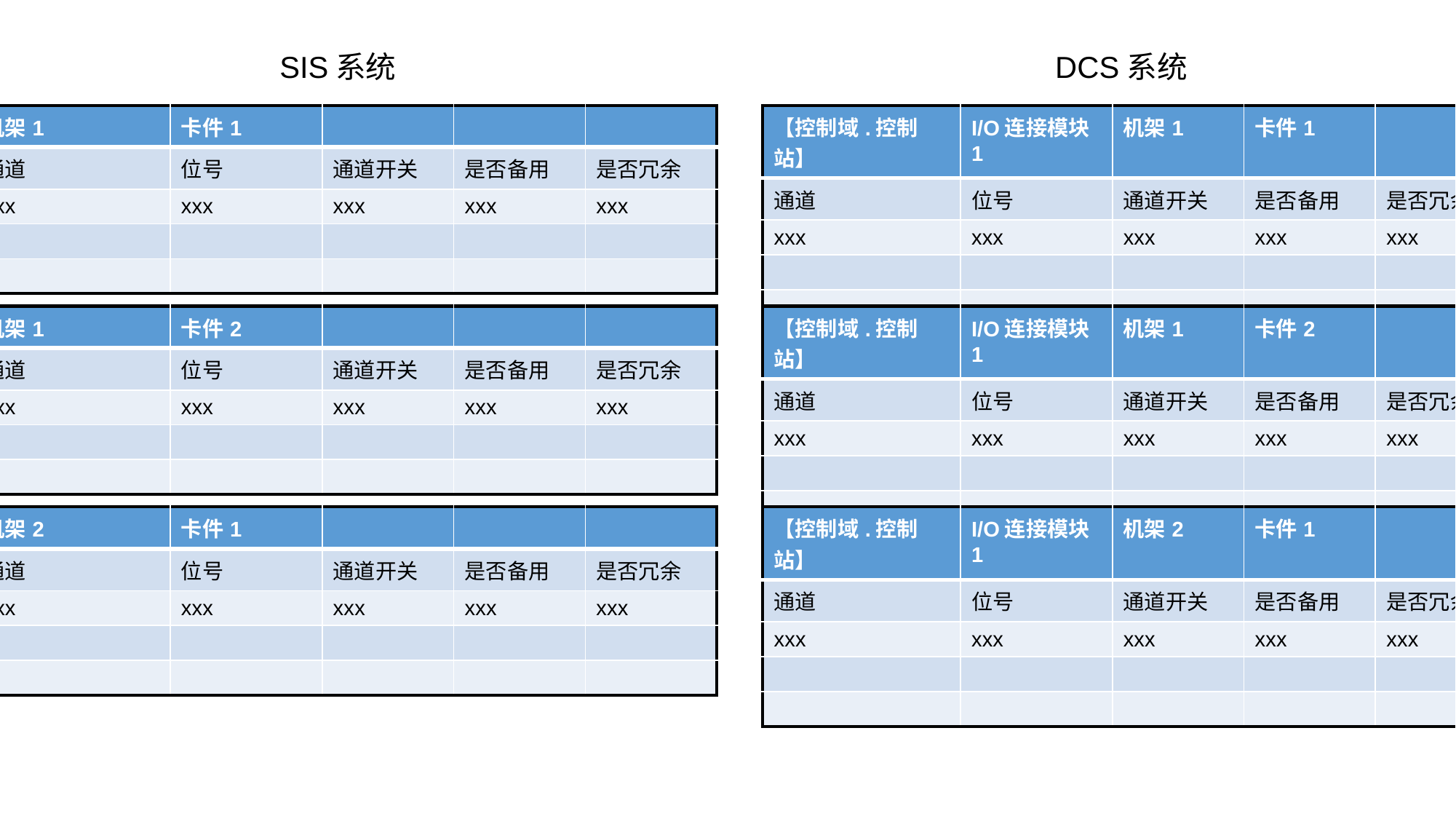

SIS系统
DCS系统
| 机架1 | 卡件1 |  |  |  |
| --- | --- | --- | --- | --- |
| 通道 | 位号 | 通道开关 | 是否备用 | 是否冗余 |
| xxx | xxx | xxx | xxx | xxx |
|  |  |  |  |  |
|  |  |  |  |  |
| 【控制域.控制站】 | I/O连接模块1 | 机架1 | 卡件1 |  |
| --- | --- | --- | --- | --- |
| 通道 | 位号 | 通道开关 | 是否备用 | 是否冗余 |
| xxx | xxx | xxx | xxx | xxx |
|  |  |  |  |  |
|  |  |  |  |  |
| 机架1 | 卡件2 |  |  |  |
| --- | --- | --- | --- | --- |
| 通道 | 位号 | 通道开关 | 是否备用 | 是否冗余 |
| xxx | xxx | xxx | xxx | xxx |
|  |  |  |  |  |
|  |  |  |  |  |
| 【控制域.控制站】 | I/O连接模块1 | 机架1 | 卡件2 |  |
| --- | --- | --- | --- | --- |
| 通道 | 位号 | 通道开关 | 是否备用 | 是否冗余 |
| xxx | xxx | xxx | xxx | xxx |
|  |  |  |  |  |
|  |  |  |  |  |
| 机架2 | 卡件1 |  |  |  |
| --- | --- | --- | --- | --- |
| 通道 | 位号 | 通道开关 | 是否备用 | 是否冗余 |
| xxx | xxx | xxx | xxx | xxx |
|  |  |  |  |  |
|  |  |  |  |  |
| 【控制域.控制站】 | I/O连接模块1 | 机架2 | 卡件1 |  |
| --- | --- | --- | --- | --- |
| 通道 | 位号 | 通道开关 | 是否备用 | 是否冗余 |
| xxx | xxx | xxx | xxx | xxx |
|  |  |  |  |  |
|  |  |  |  |  |